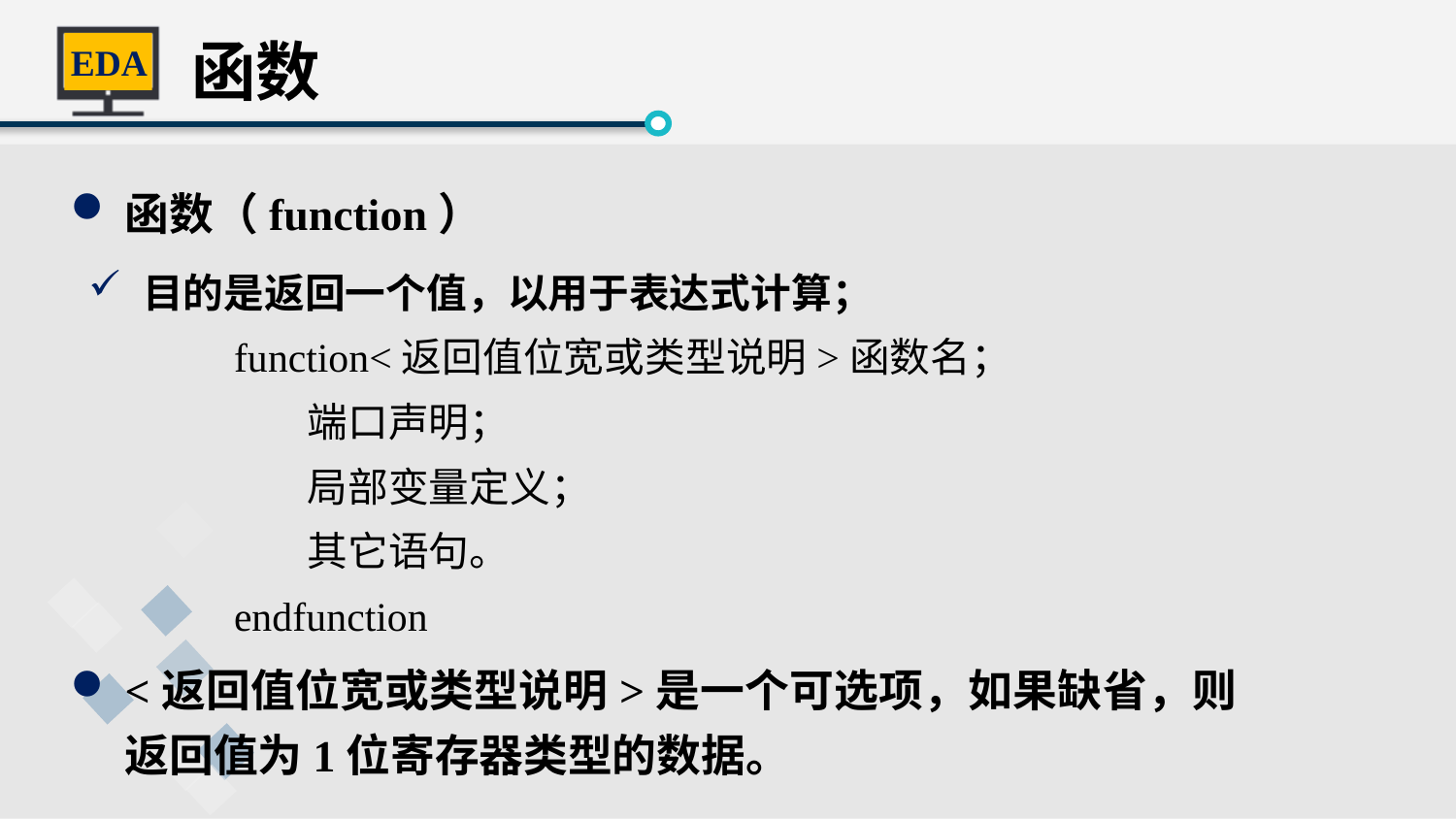

函数
函数（function）
目的是返回一个值，以用于表达式计算；
function<返回值位宽或类型说明>函数名；
端口声明；
局部变量定义；
其它语句。
endfunction
<返回值位宽或类型说明>是一个可选项，如果缺省，则返回值为1位寄存器类型的数据。